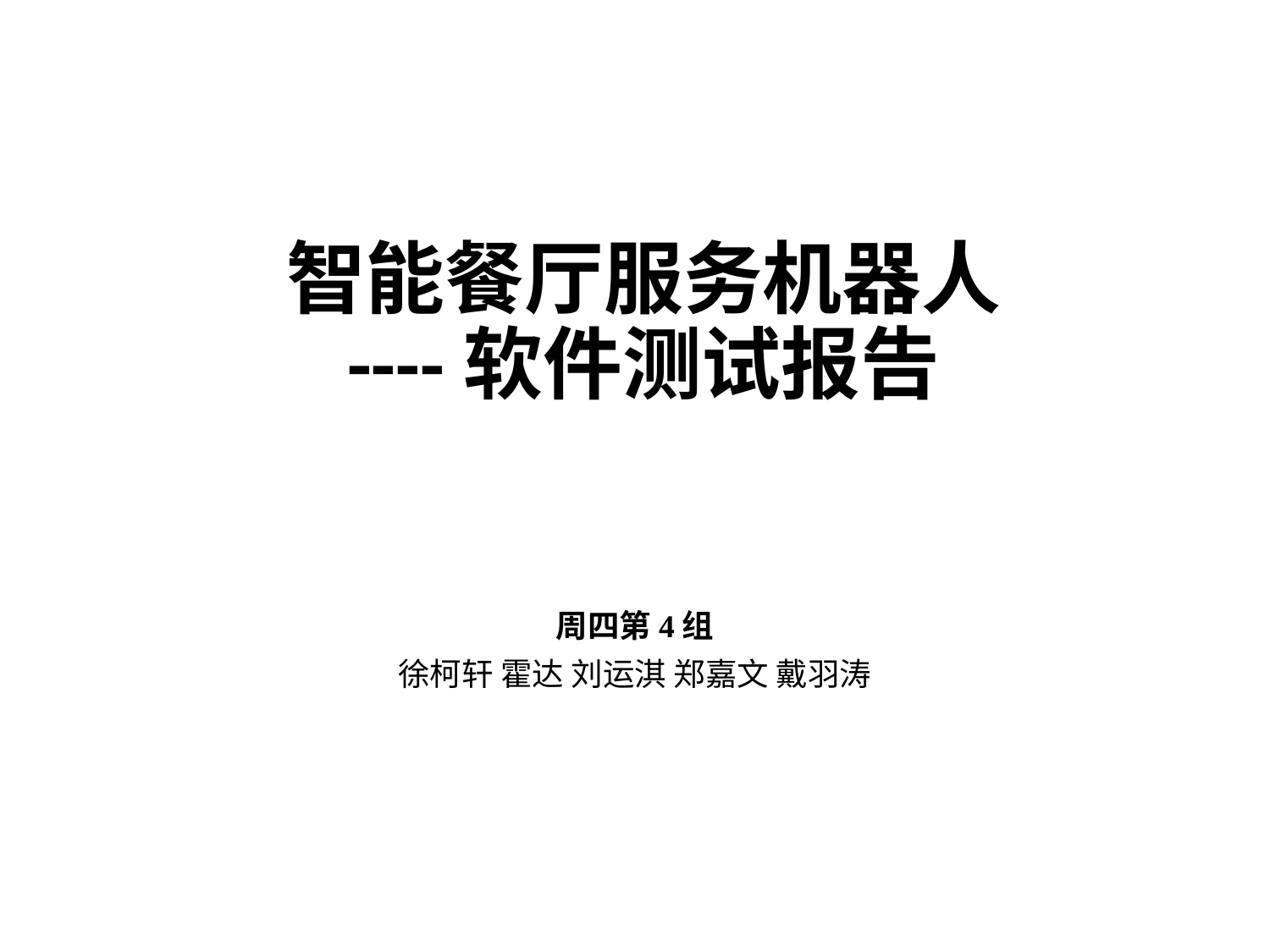

# 智能餐厅服务机器人 ----软件测试报告
周四第4组
徐柯轩 霍达 刘运淇 郑嘉文 戴羽涛
1